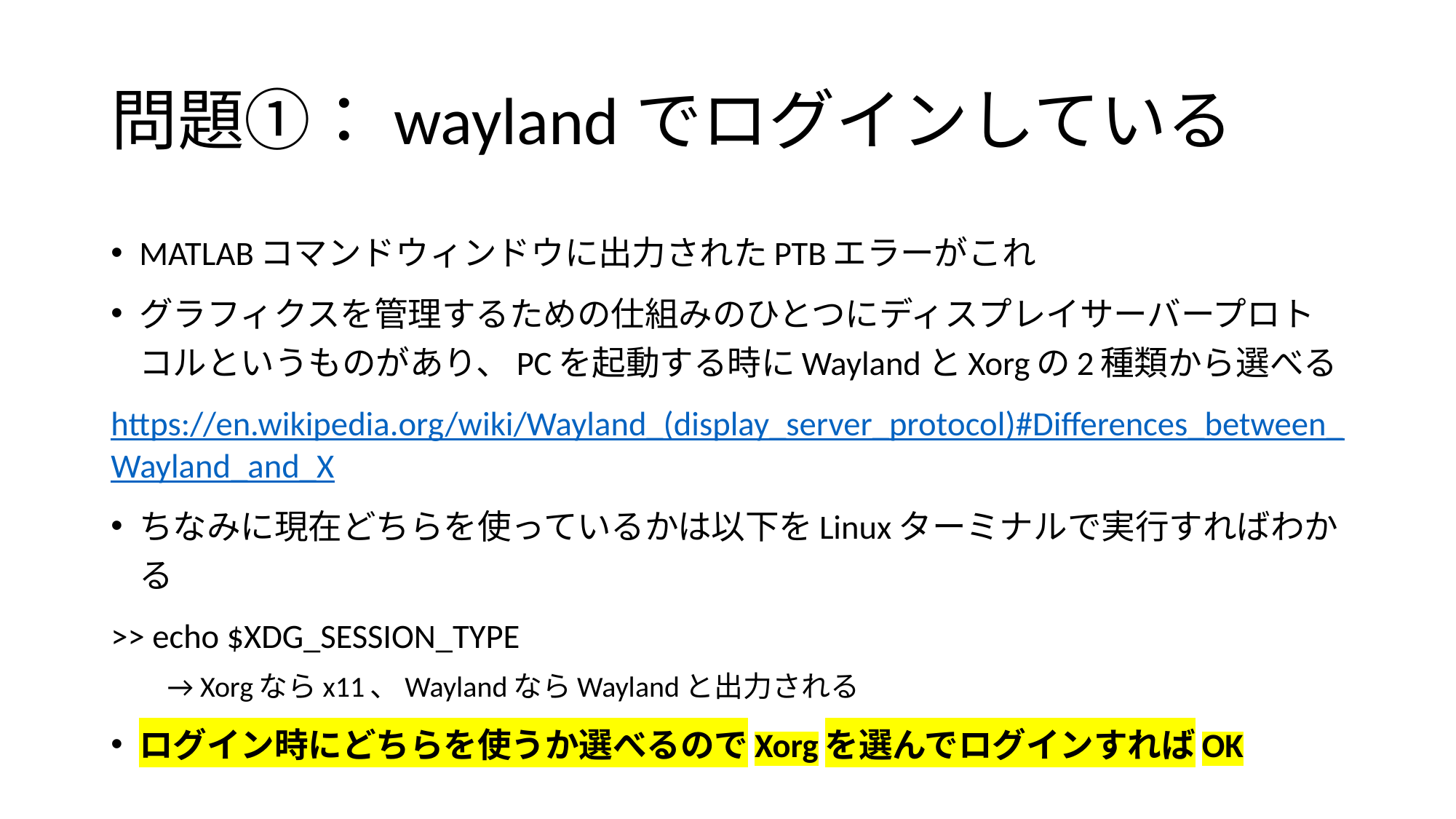

# 問題①：waylandでログインしている
MATLABコマンドウィンドウに出力されたPTBエラーがこれ
グラフィクスを管理するための仕組みのひとつにディスプレイサーバープロトコルというものがあり、PCを起動する時にWaylandとXorgの2種類から選べる
https://en.wikipedia.org/wiki/Wayland_(display_server_protocol)#Differences_between_Wayland_and_X
ちなみに現在どちらを使っているかは以下をLinuxターミナルで実行すればわかる
>> echo $XDG_SESSION_TYPE
→ Xorgならx11、WaylandならWaylandと出力される
ログイン時にどちらを使うか選べるのでXorgを選んでログインすればOK